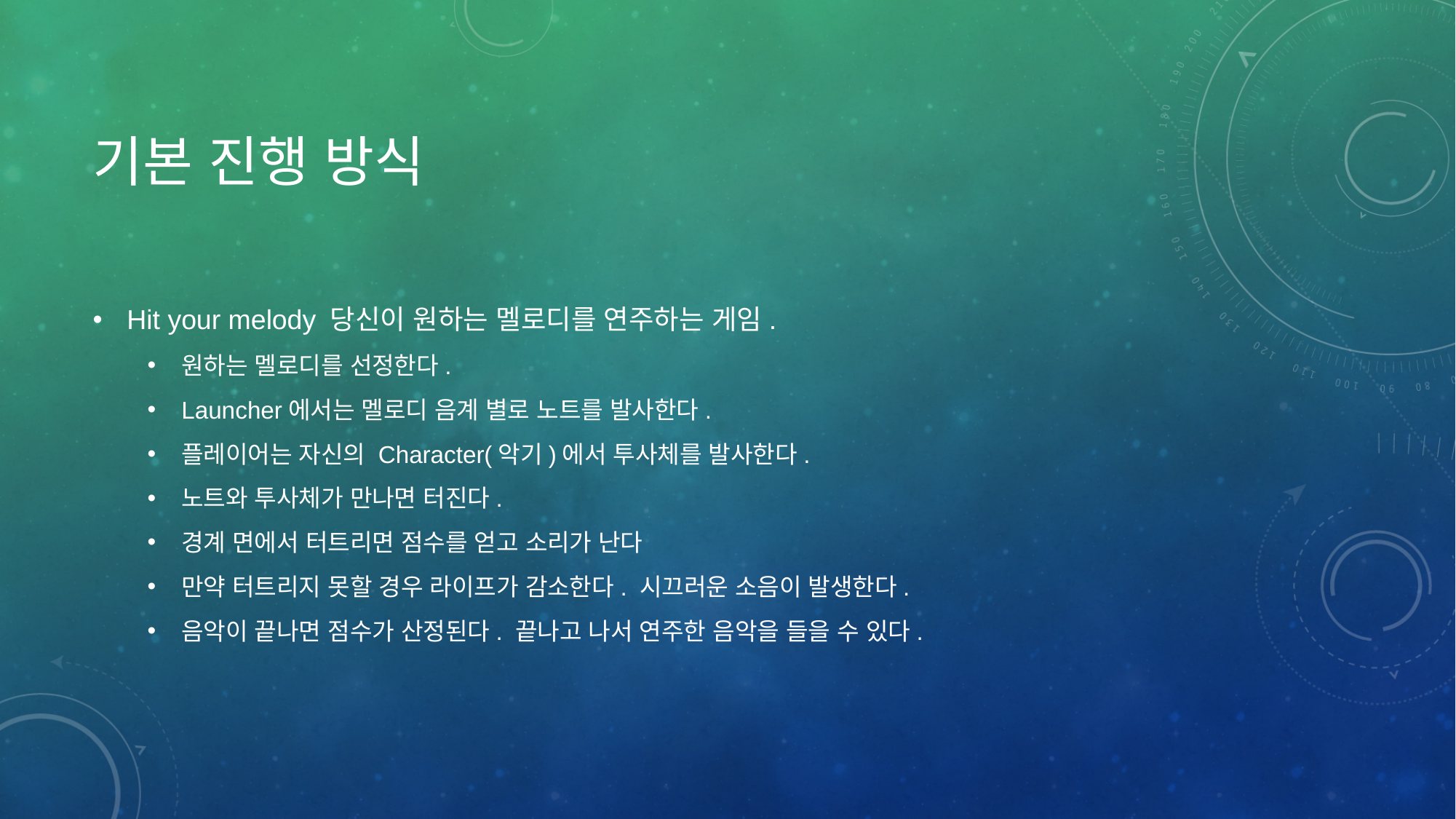

# 기본 진행 방식
Hit your melody 당신이 원하는 멜로디를 연주하는 게임.
원하는 멜로디를 선정한다.
Launcher에서는 멜로디 음계 별로 노트를 발사한다.
플레이어는 자신의 Character(악기)에서 투사체를 발사한다.
노트와 투사체가 만나면 터진다.
경계 면에서 터트리면 점수를 얻고 소리가 난다
만약 터트리지 못할 경우 라이프가 감소한다. 시끄러운 소음이 발생한다.
음악이 끝나면 점수가 산정된다. 끝나고 나서 연주한 음악을 들을 수 있다.